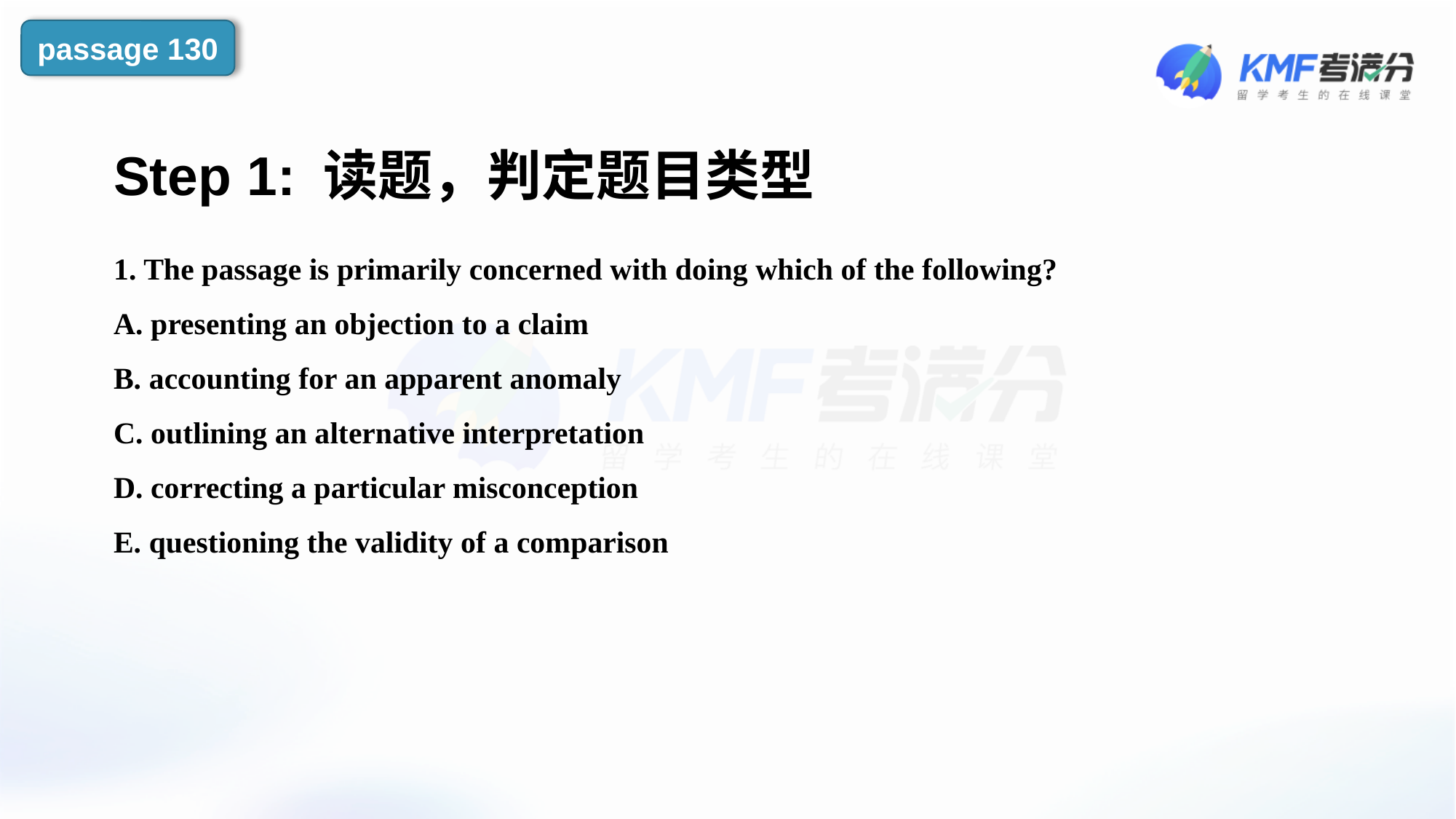

passage 130
Step 1: 读题，判定题目类型
1. The passage is primarily concerned with doing which of the following?
A. presenting an objection to a claim
B. accounting for an apparent anomaly
C. outlining an alternative interpretation
D. correcting a particular misconception
E. questioning the validity of a comparison